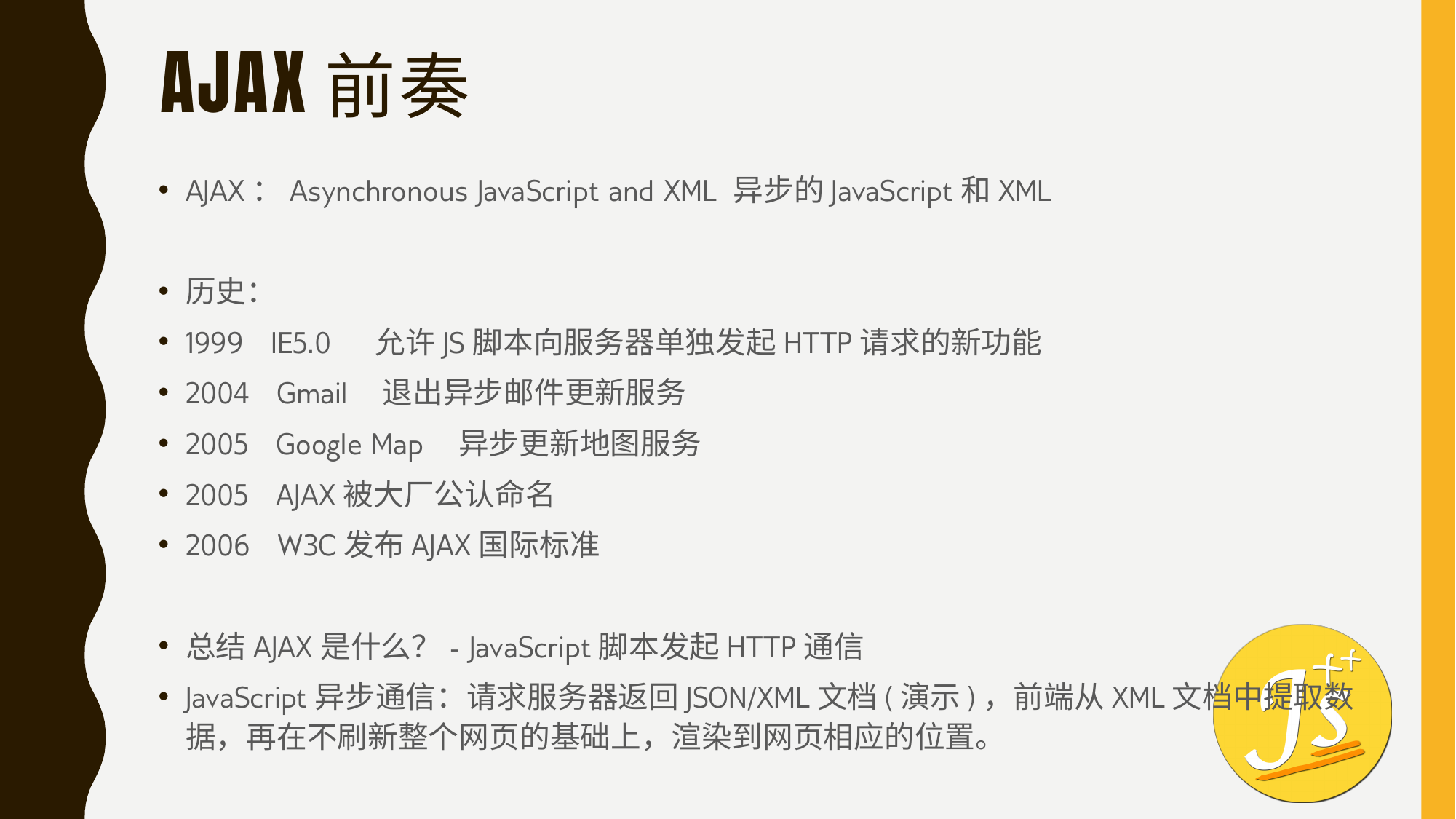

# AJAX前奏
AJAX：Asynchronous JavaScript and XML 异步的JavaScript和XML

历史：
1999   IE5.0    允许JS脚本向服务器单独发起HTTP请求的新功能
2004   Gmail   退出异步邮件更新服务
2005   Google Map   异步更新地图服务
2005   AJAX被大厂公认命名
2006   W3C发布AJAX国际标准

总结AJAX是什么？- JavaScript脚本发起HTTP通信
JavaScript异步通信：请求服务器返回JSON/XML文档(演示)，前端从XML文档中提取数据，再在不刷新整个网页的基础上，渲染到网页相应的位置。